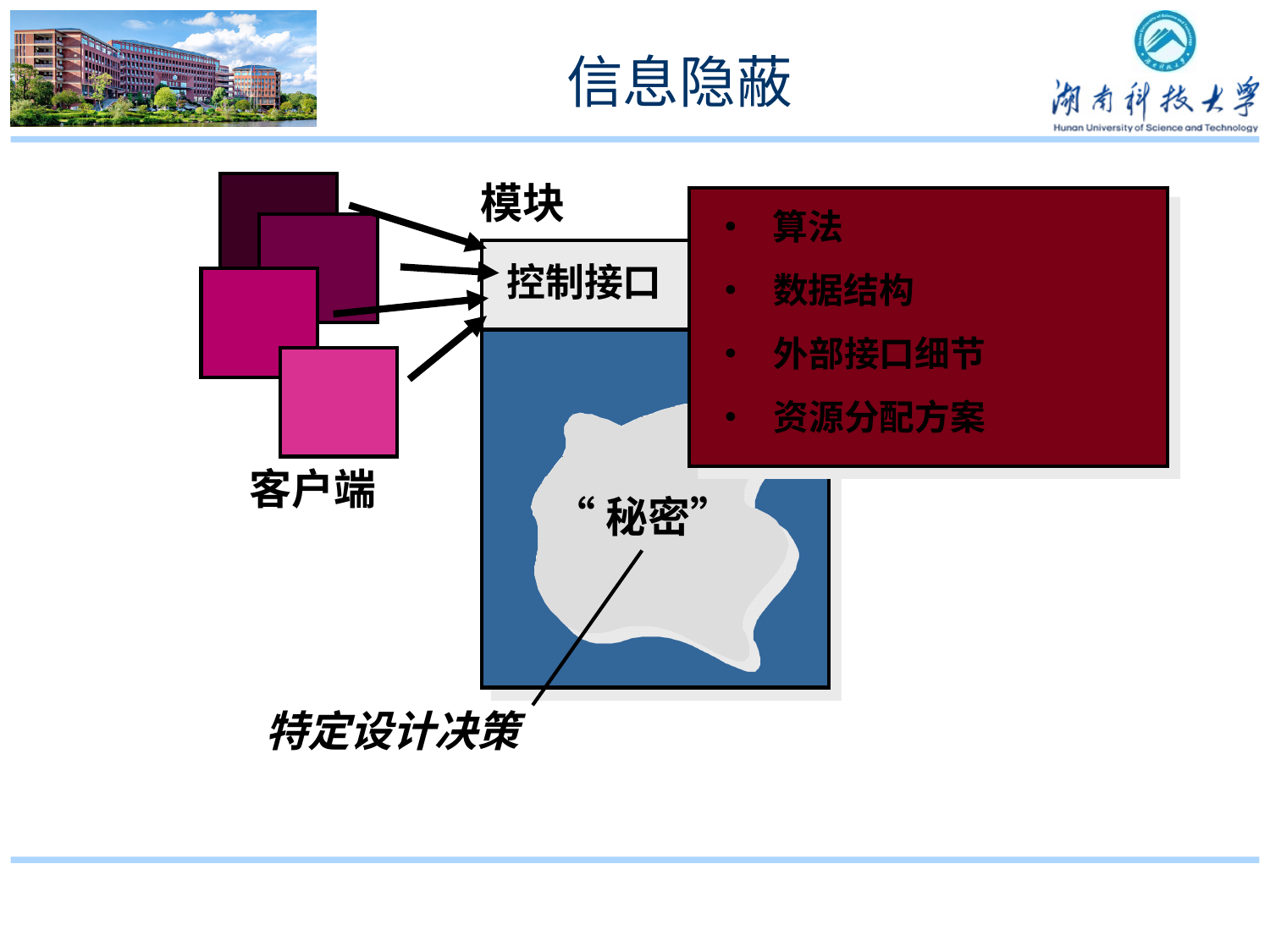

# 信息隐蔽
模块

•  算法

控制接口
•  数据结构

•  外部接口细节

•  资源分配方案

客户端
“秘密”

特定设计决策
18